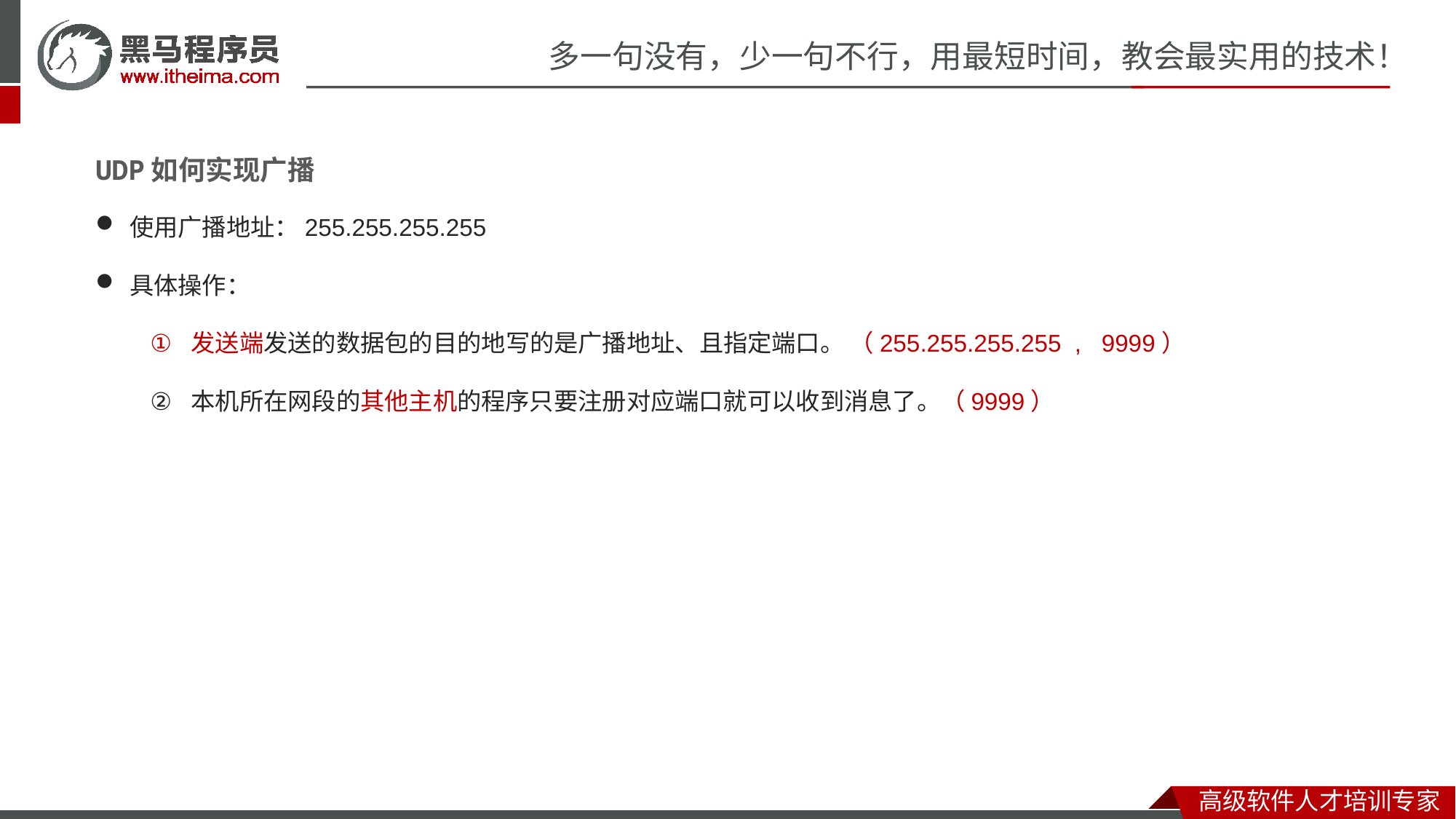

UDP如何实现广播

使用广播地址：255.255.255.255
具体操作：
发送端发送的数据包的目的地写的是广播地址、且指定端口。 （255.255.255.255  ,   9999）
本机所在网段的其他主机的程序只要注册对应端口就可以收到消息了。（9999）